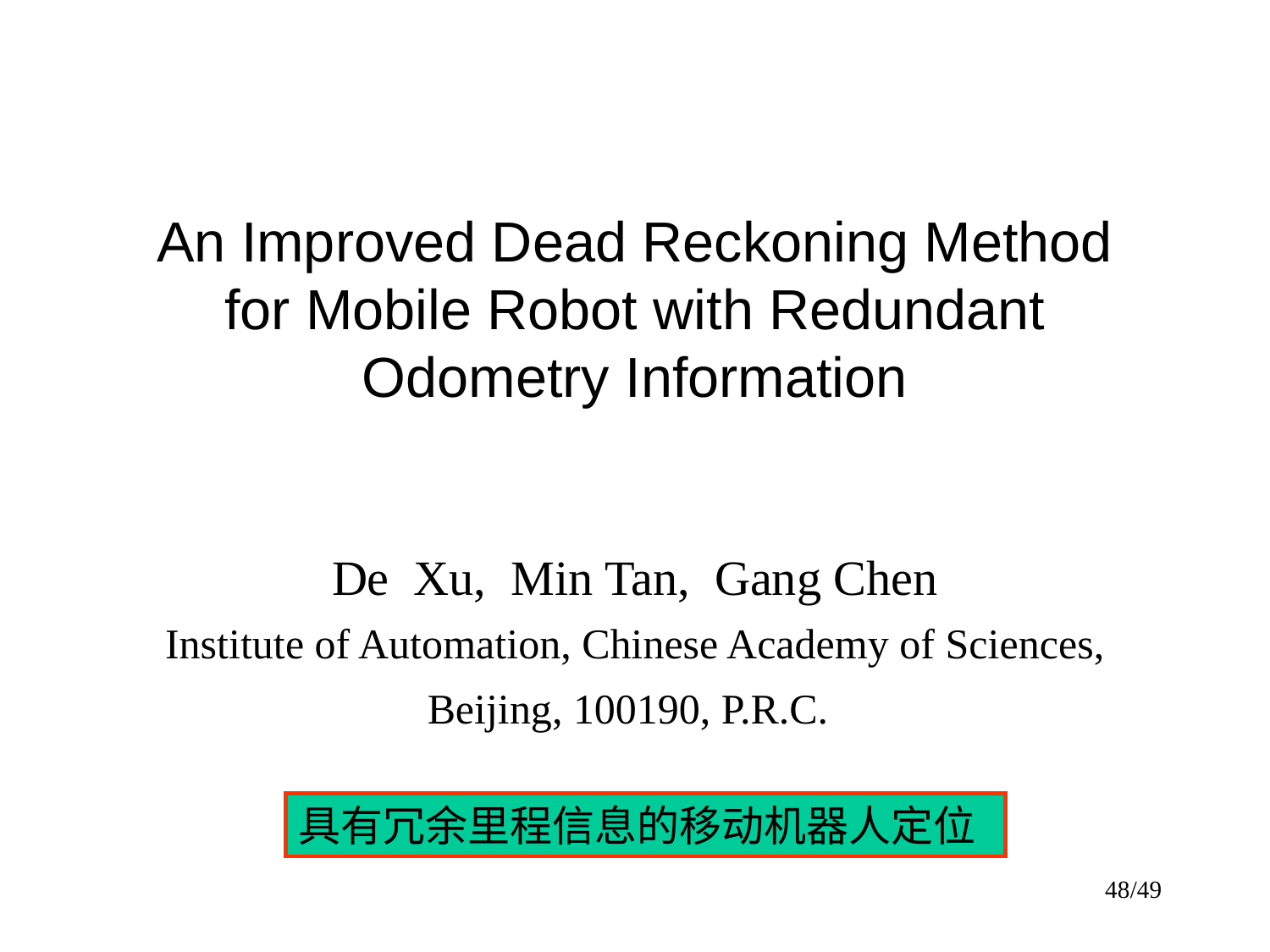

# An Improved Dead Reckoning Method for Mobile Robot with Redundant Odometry Information
De  Xu,  Min Tan,  Gang Chen
Institute of Automation, Chinese Academy of Sciences, Beijing, 100190, P.R.C.
具有冗余里程信息的移动机器人定位
48/49